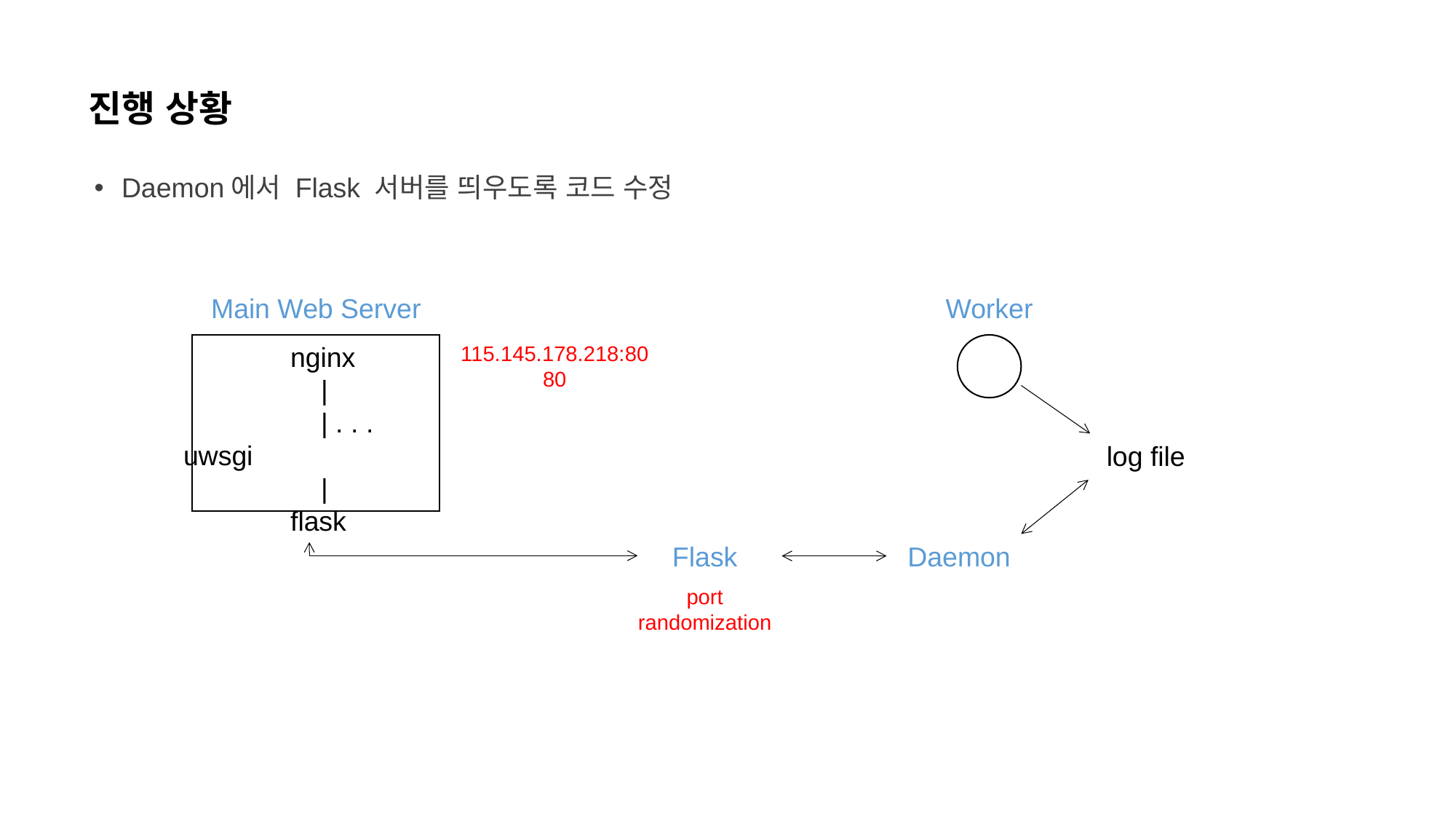

# 진행 상황
Daemon에서 Flask 서버를 띄우도록 코드 수정
Main Web Server
Worker
              nginx
                  |
                  | . . . uwsgi
                  |
              flask

115.145.178.218:8080

log file
Flask
Daemon
port
randomization